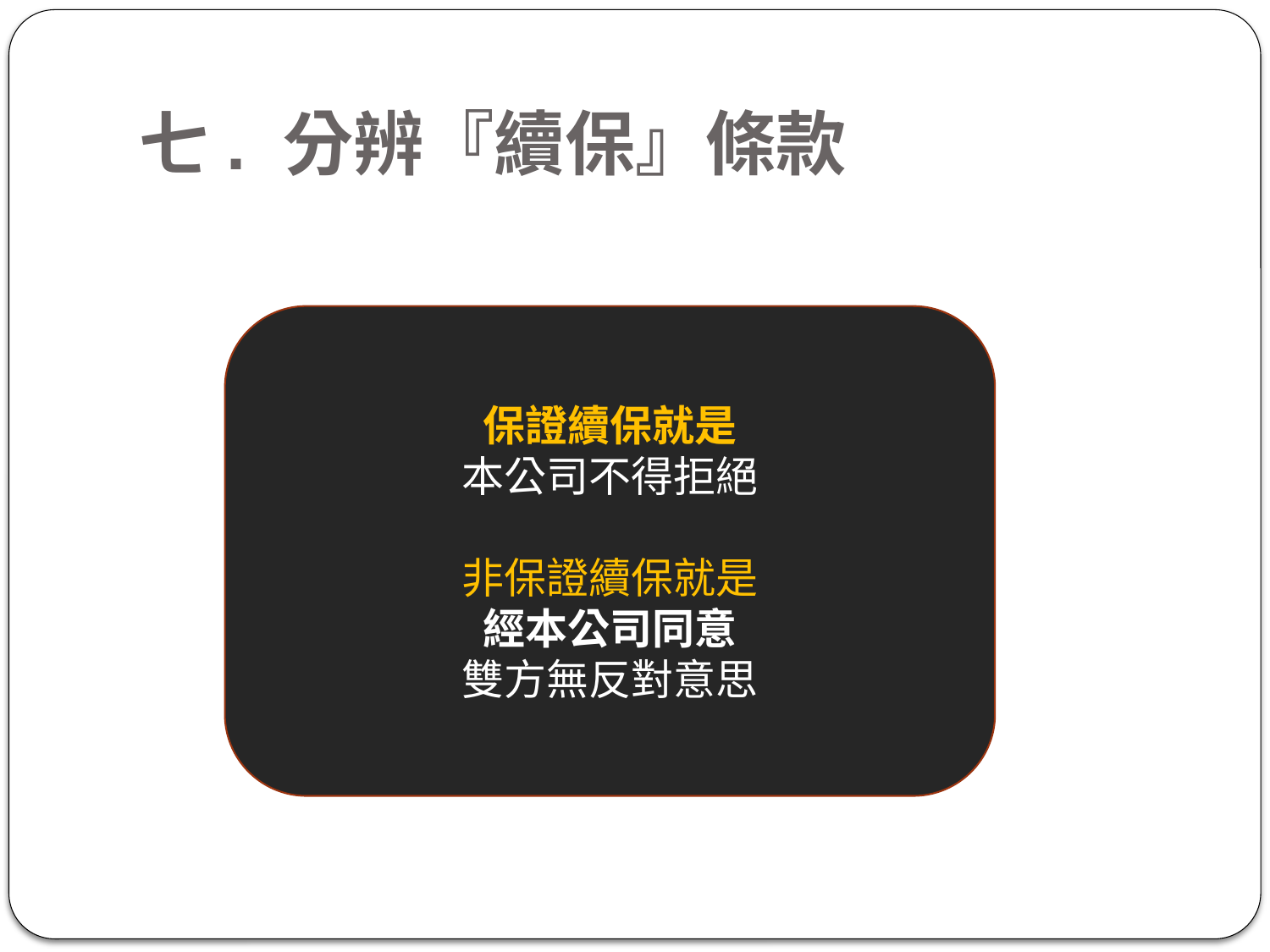

# 七. 分辨『續保』條款
保證續保就是
本公司不得拒絕

非保證續保就是
經本公司同意
雙方無反對意思